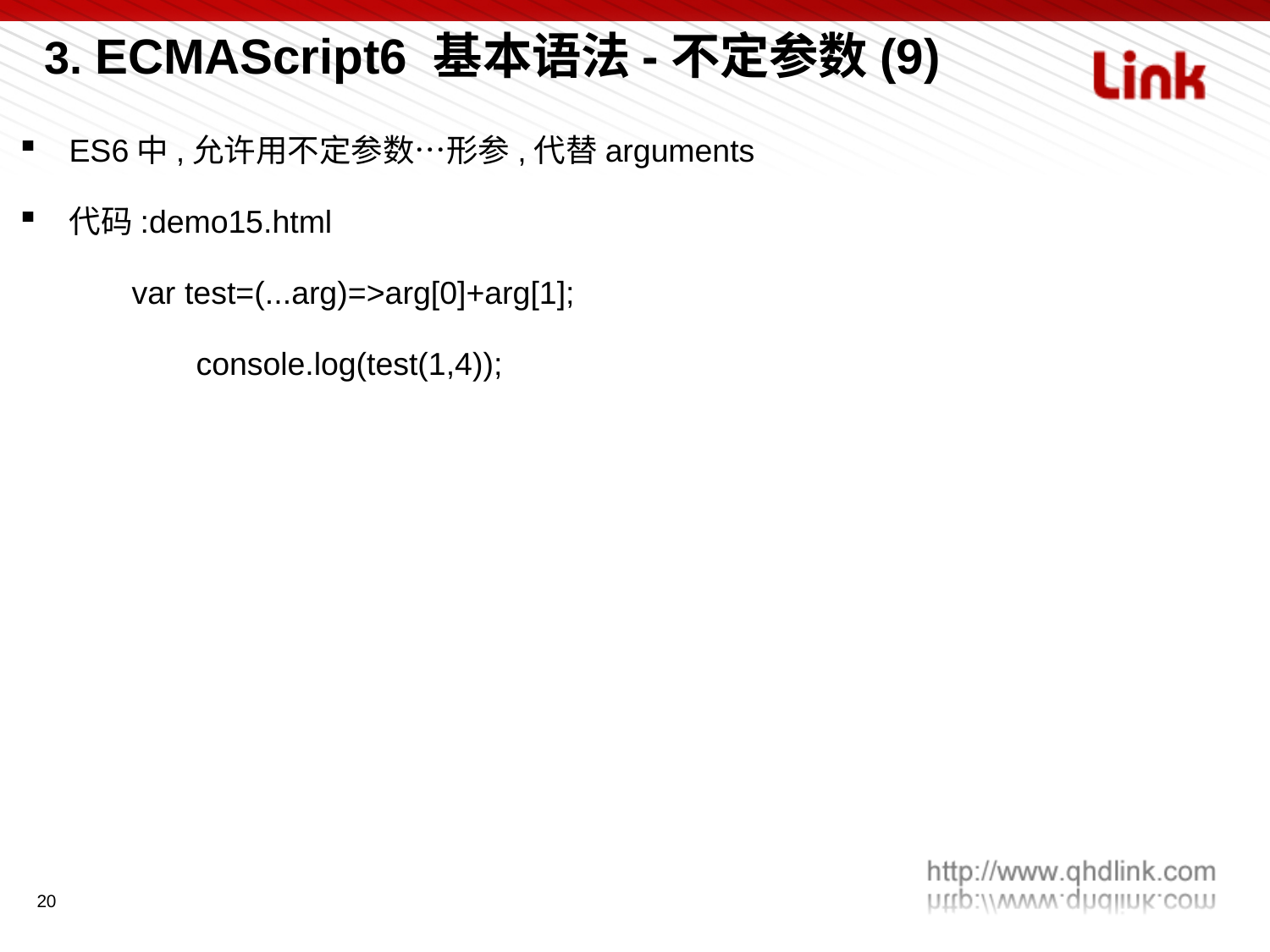

3. ECMAScript6 基本语法-不定参数(9)
ES6中,允许用不定参数…形参,代替arguments
代码:demo15.html
             var test=(...arg)=>arg[0]+arg[1];
		console.log(test(1,4));

20